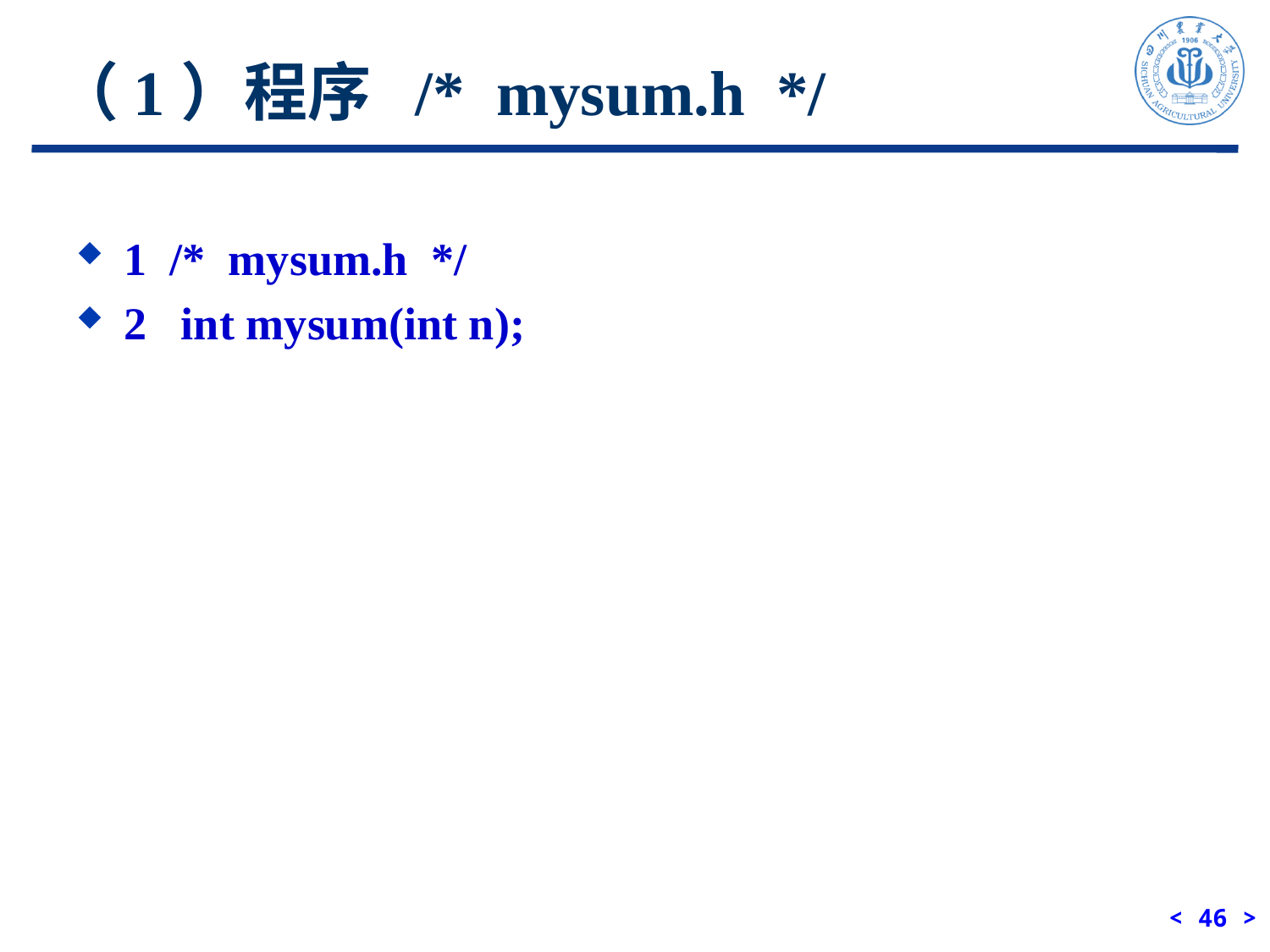

# （1）程序  /*  mysum.h  */
1  /*  mysum.h  */
2   int mysum(int n);